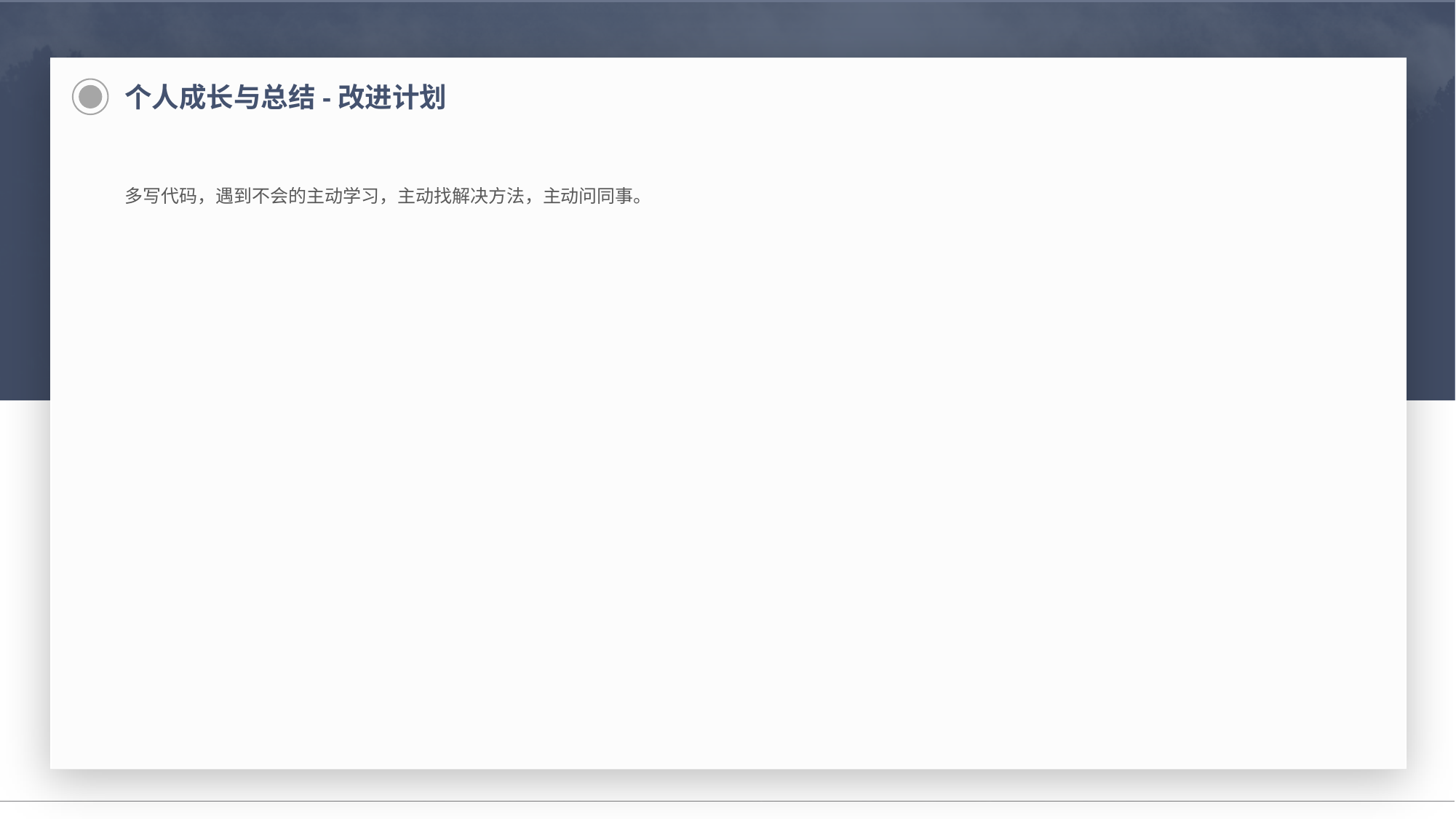

个人成长与总结-改进计划

多写代码，遇到不会的主动学习，主动找解决方法，主动问同事。